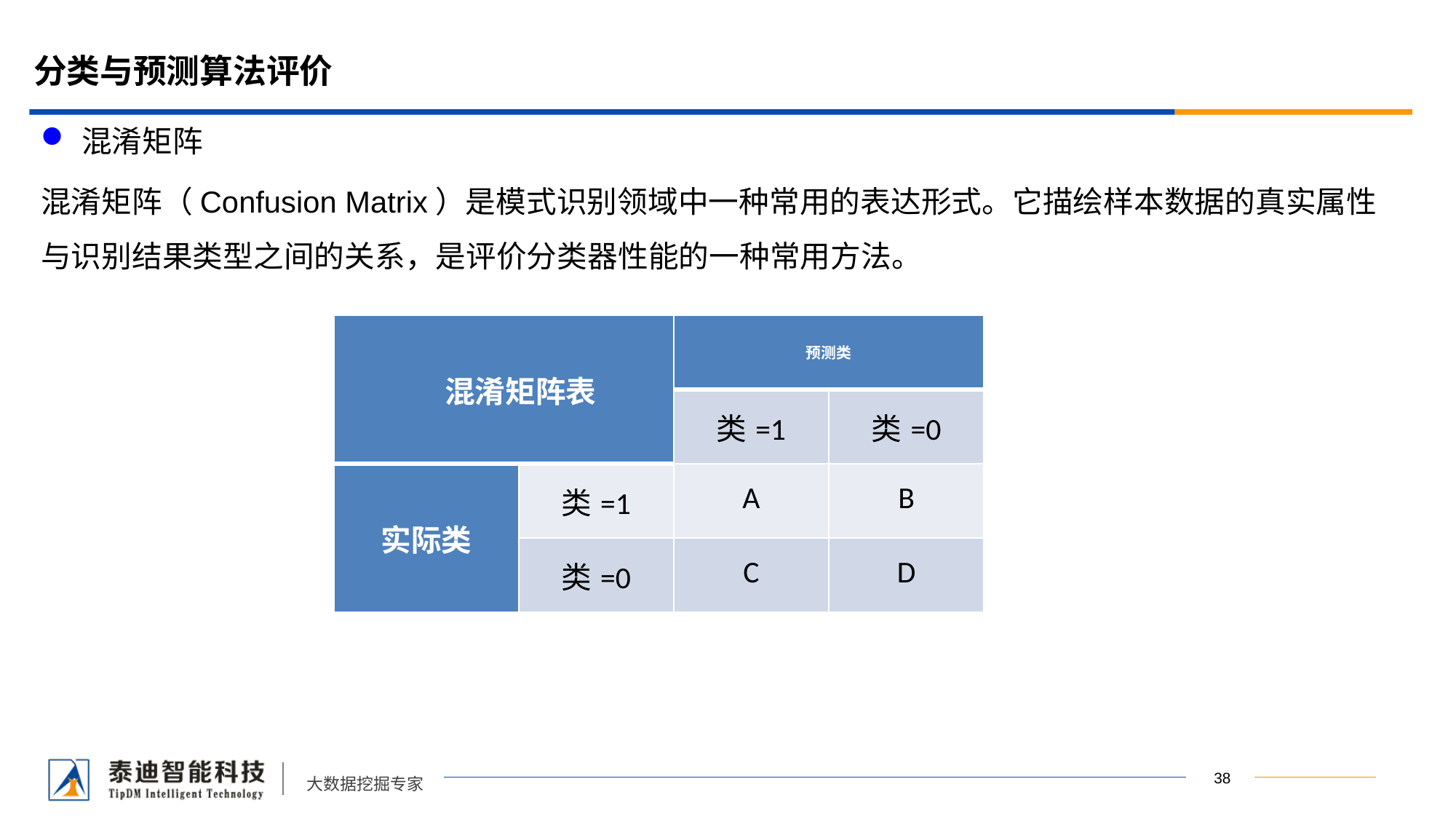

分类与预测算法评价
混淆矩阵
混淆矩阵（Confusion Matrix）是模式识别领域中一种常用的表达形式。它描绘样本数据的真实属性与识别结果类型之间的关系，是评价分类器性能的一种常用方法。
| 混淆矩阵表 |  | 预测类 |  |
| --- | --- | --- | --- |
|  |  | 类=1 | 类=0 |
| 实际类 | 类=1 | A | B |
|  | 类=0 | C | D |